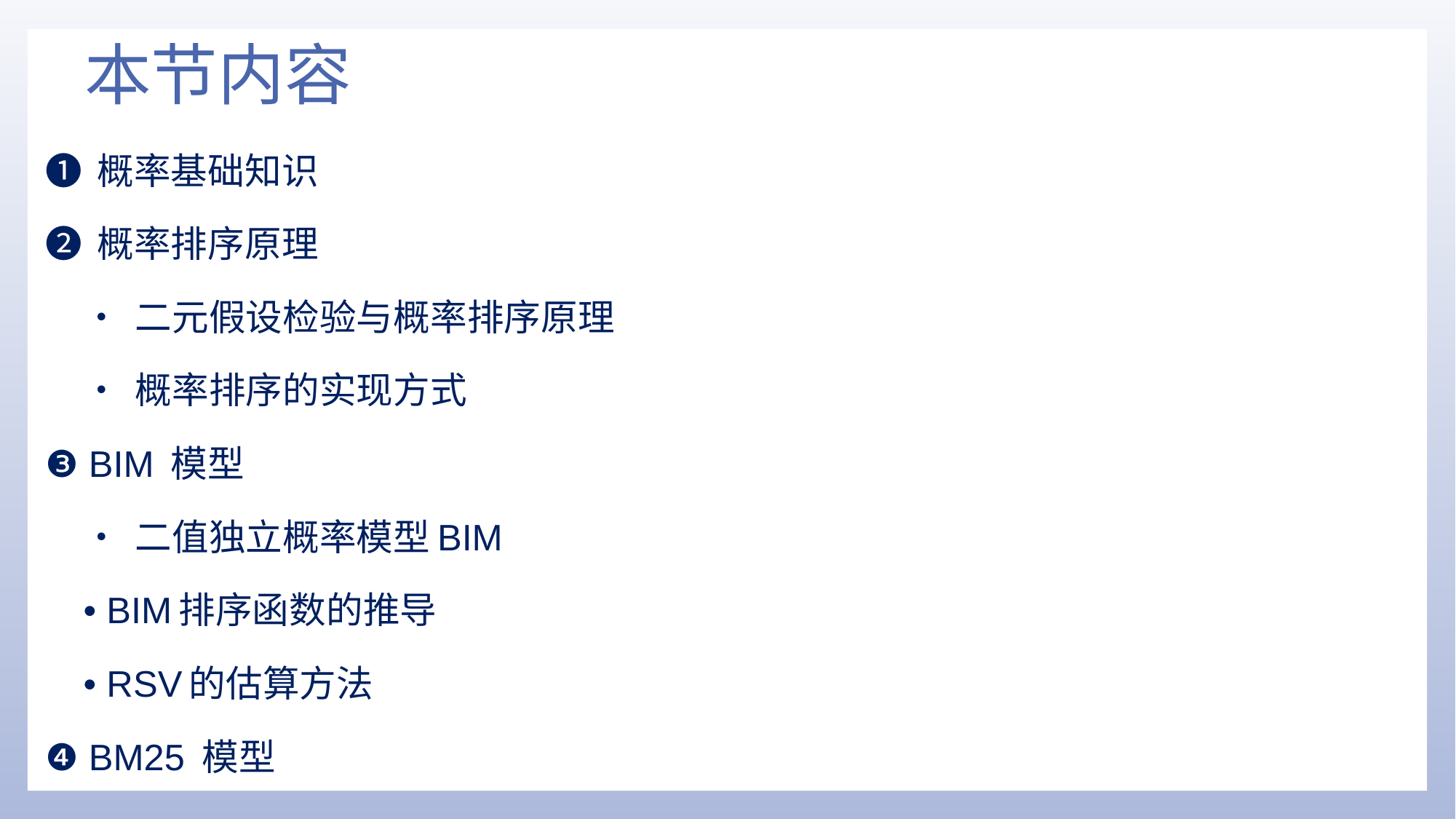

# 本节内容
❶ 概率基础知识
❷ 概率排序原理
• 二元假设检验与概率排序原理
• 概率排序的实现方式
❸ BIM 模型
• 二值独立概率模型BIM
• BIM排序函数的推导
• RSV的估算方法
❹ BM25 模型